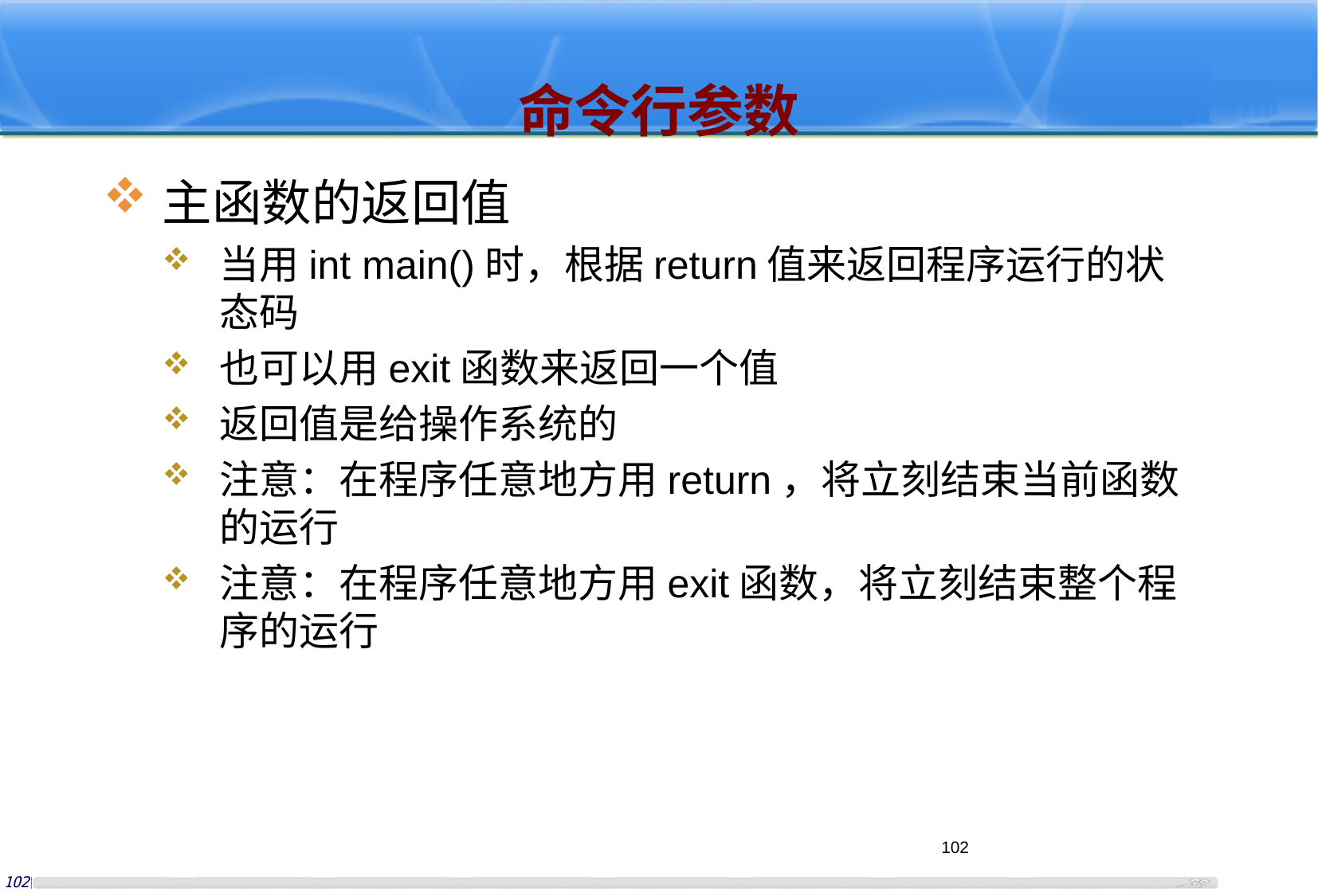

# 命令行参数
主函数的返回值
当用int main()时，根据return值来返回程序运行的状态码
也可以用exit函数来返回一个值
返回值是给操作系统的
注意：在程序任意地方用return，将立刻结束当前函数的运行
注意：在程序任意地方用exit函数，将立刻结束整个程序的运行
102